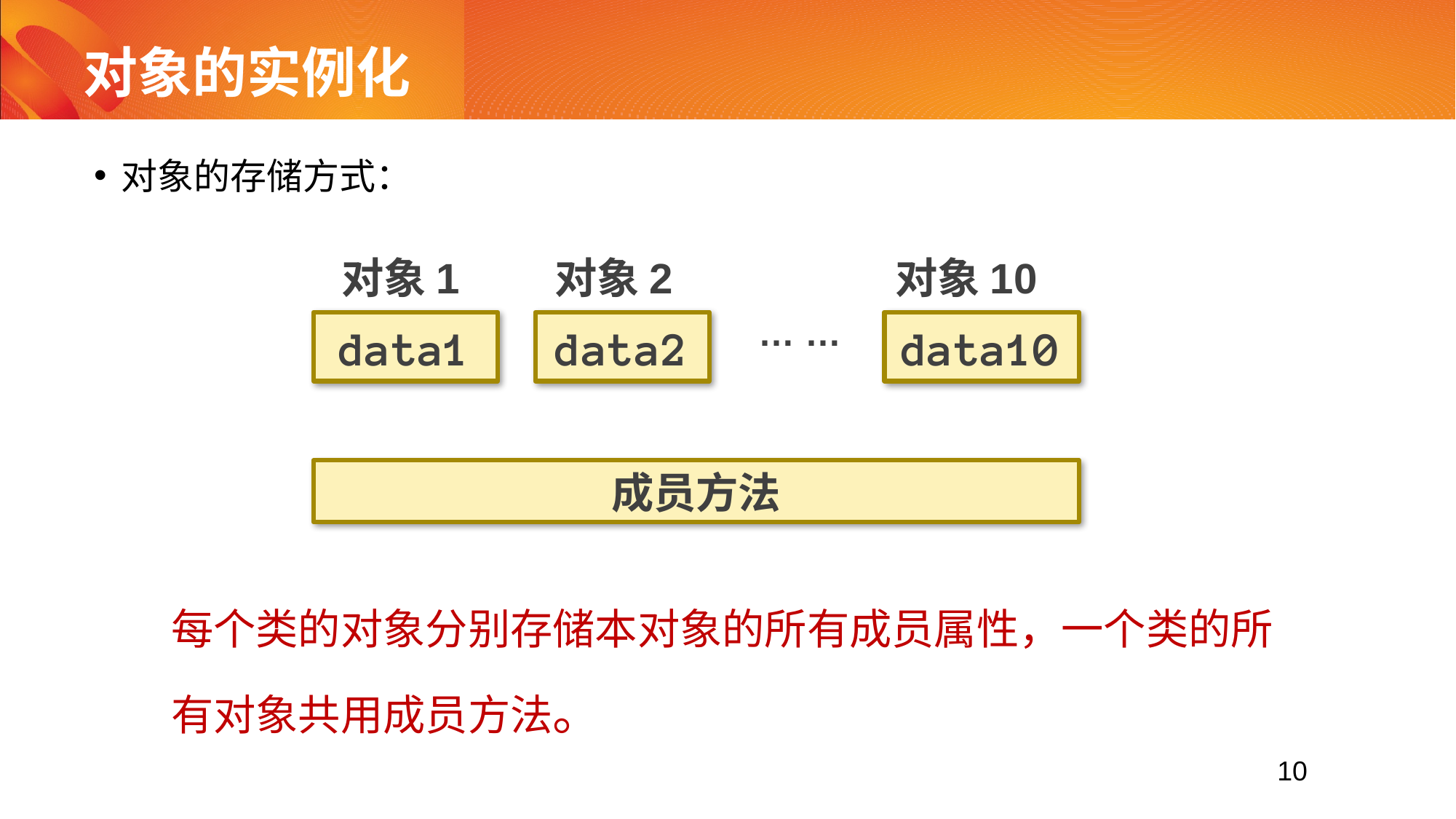

# 对象的实例化
对象的存储方式：
对象1
对象2
对象10
… …
data1
data2
data10
成员方法
每个类的对象分别存储本对象的所有成员属性，一个类的所有对象共用成员方法。